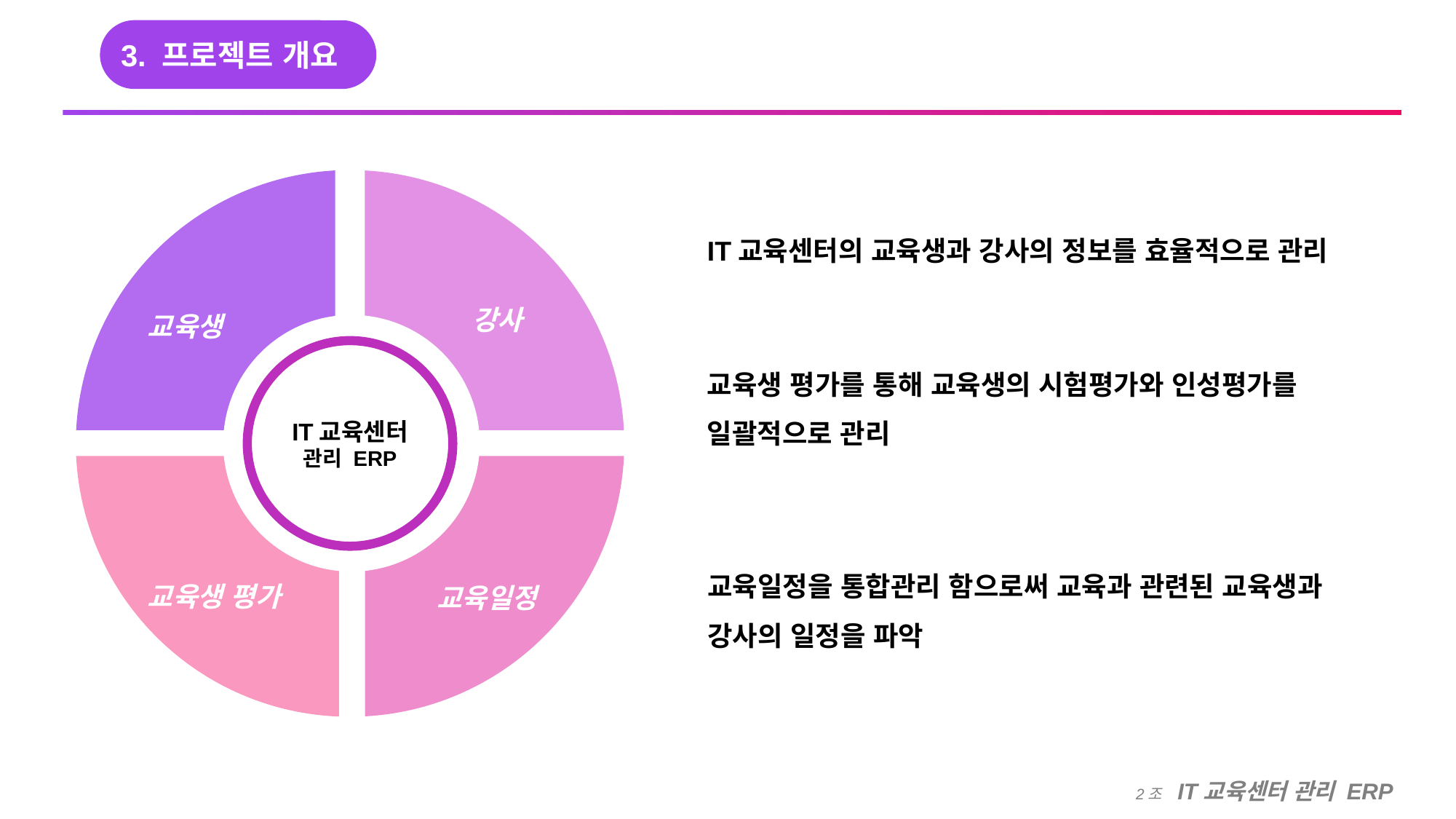

3. 프로젝트 개요

IT교육센터
관리 ERP

강사
교육생
교육생 평가
교육일정
IT교육센터의 교육생과 강사의 정보를 효율적으로 관리
교육생 평가를 통해 교육생의 시험평가와 인성평가를  일괄적으로 관리
교육일정을 통합관리 함으로써 교육과 관련된 교육생과 강사의 일정을 파악
2조 IT교육센터 관리 ERP